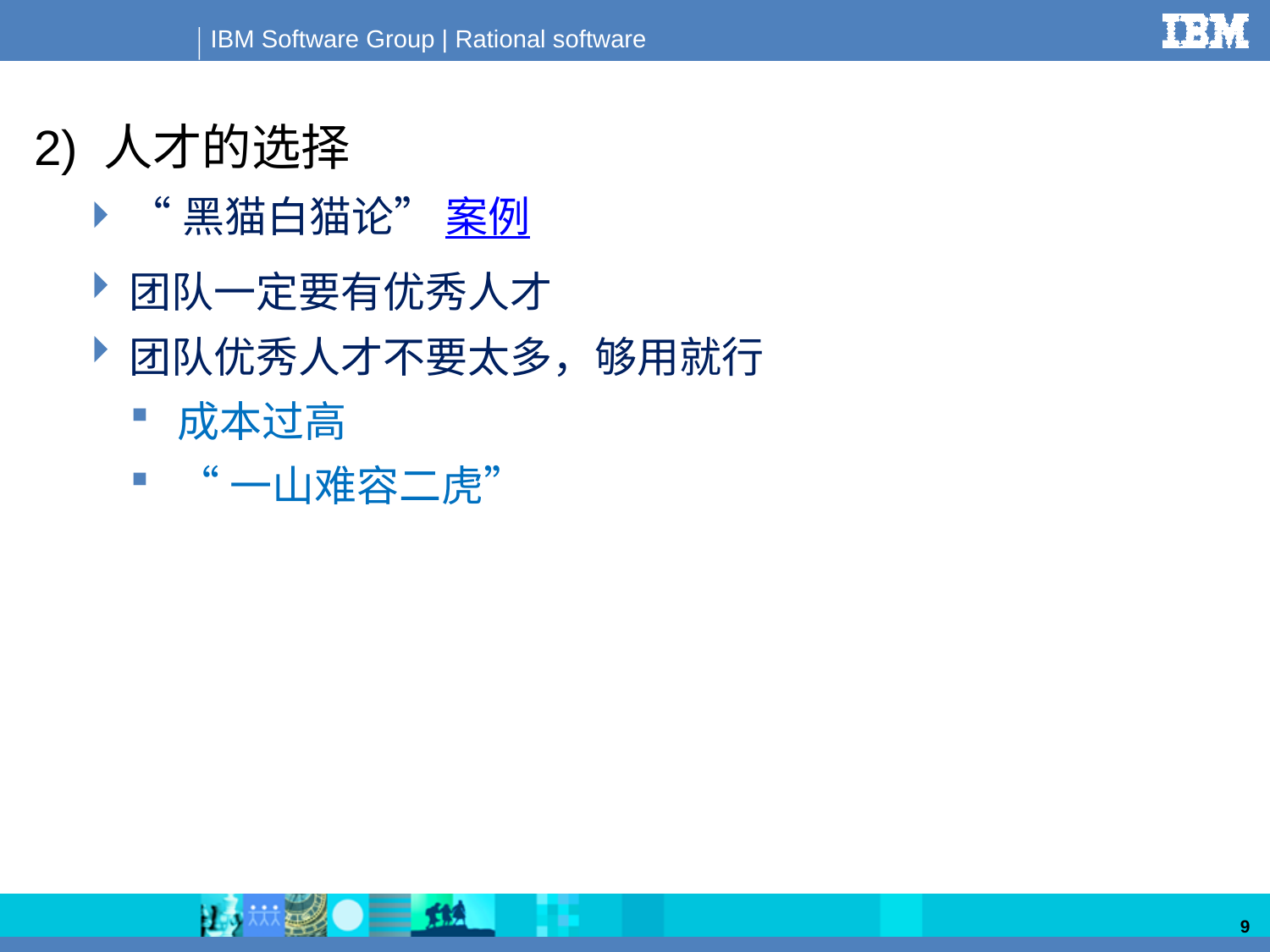

2) 人才的选择
“黑猫白猫论” 案例
团队一定要有优秀人才
团队优秀人才不要太多，够用就行
成本过高
“一山难容二虎”

9